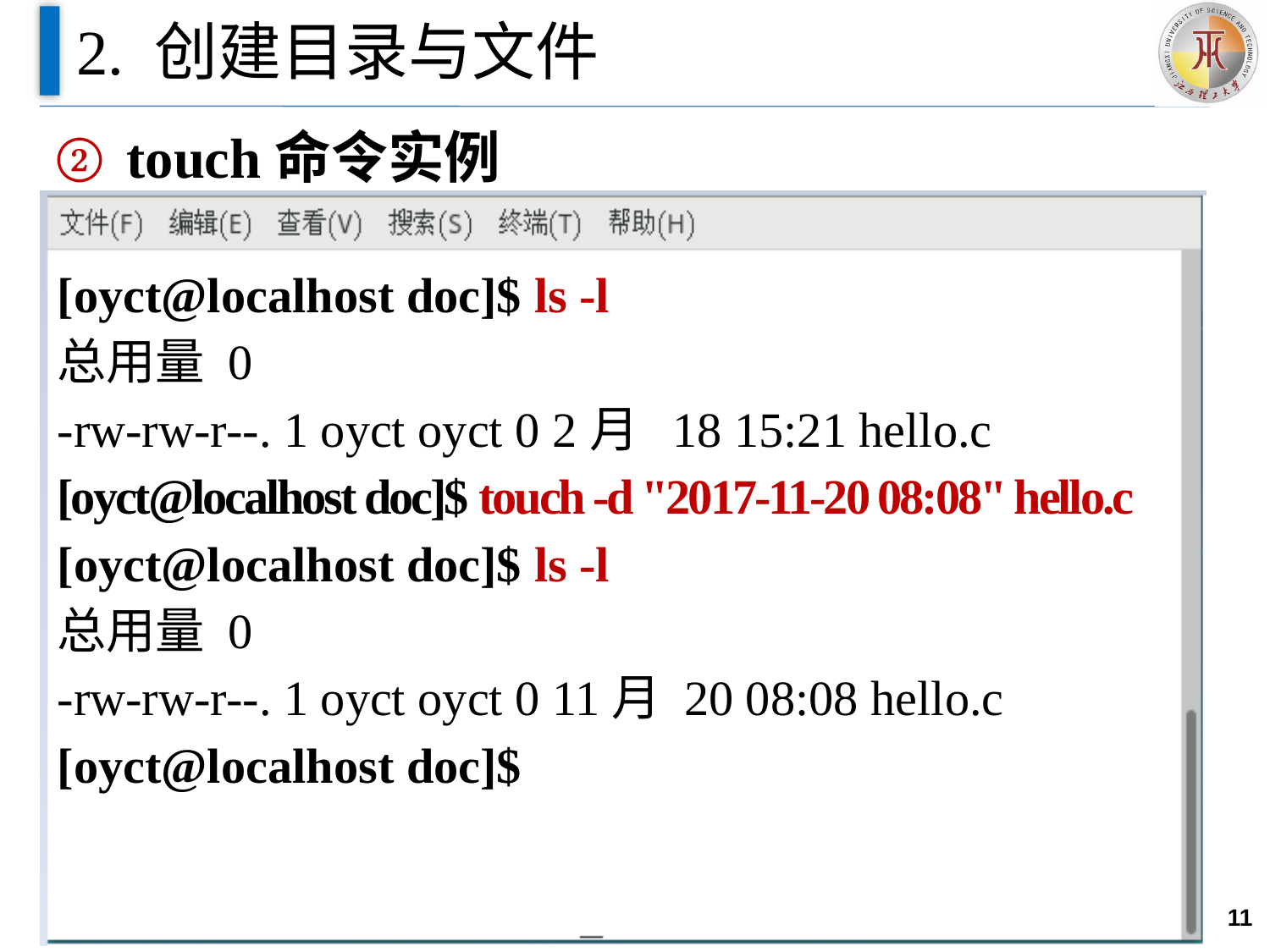

# 2. 创建目录与文件
touch命令实例
[oyct@localhost doc]$ ls -l
总用量 0
-rw-rw-r--. 1 oyct oyct 0 2月  18 15:21 hello.c
[oyct@localhost doc]$ touch -d "2017-11-20 08:08" hello.c
[oyct@localhost doc]$ ls -l
总用量 0
-rw-rw-r--. 1 oyct oyct 0 11月 20 08:08 hello.c
[oyct@localhost doc]$

11